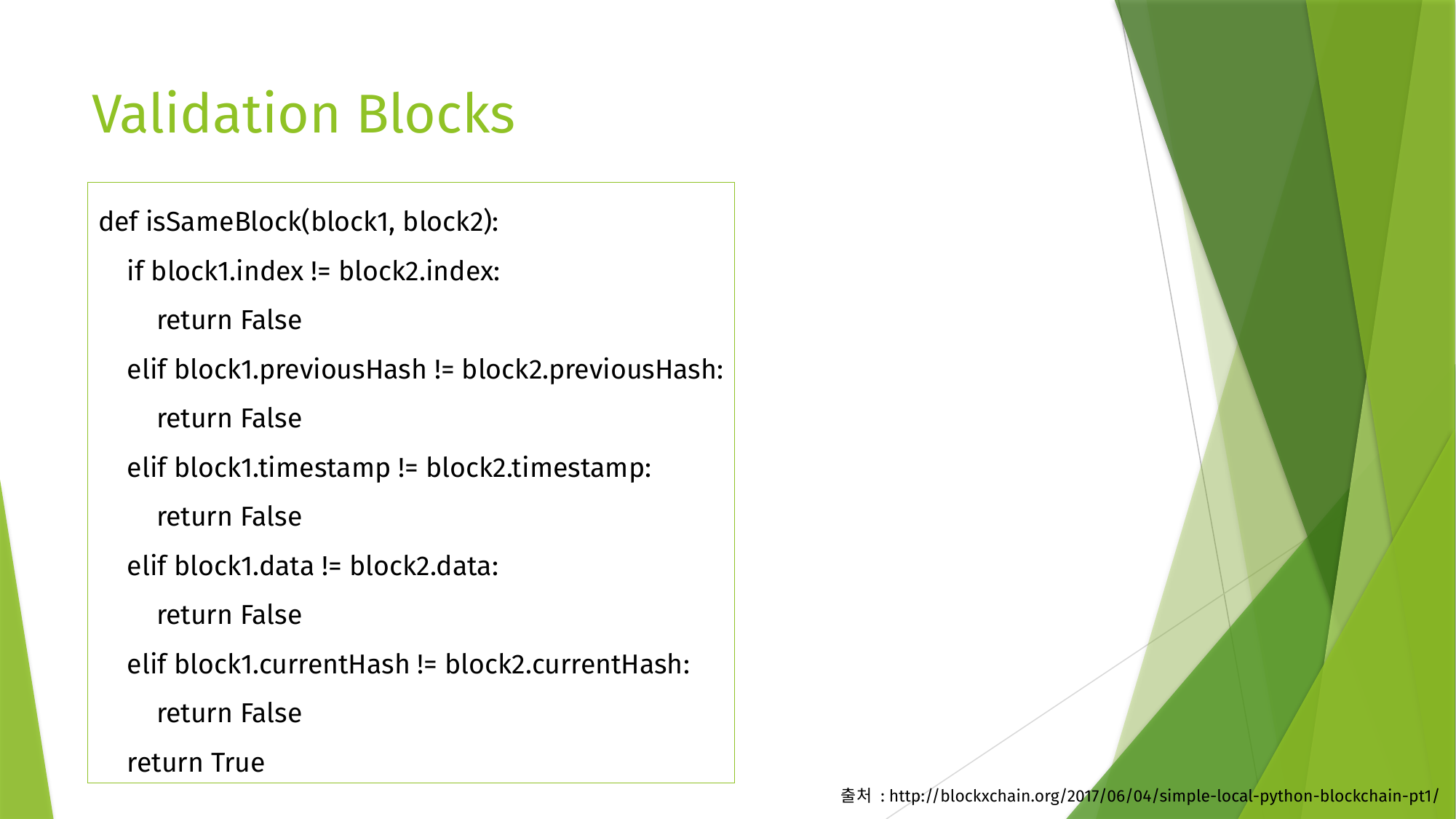

# Validation Blocks
def isSameBlock(block1, block2):
    if block1.index != block2.index:
        return False
    elif block1.previousHash != block2.previousHash:
        return False
    elif block1.timestamp != block2.timestamp:
        return False
    elif block1.data != block2.data:
        return False
    elif block1.currentHash != block2.currentHash:
        return False
    return True
출처 : http://blockxchain.org/2017/06/04/simple-local-python-blockchain-pt1/